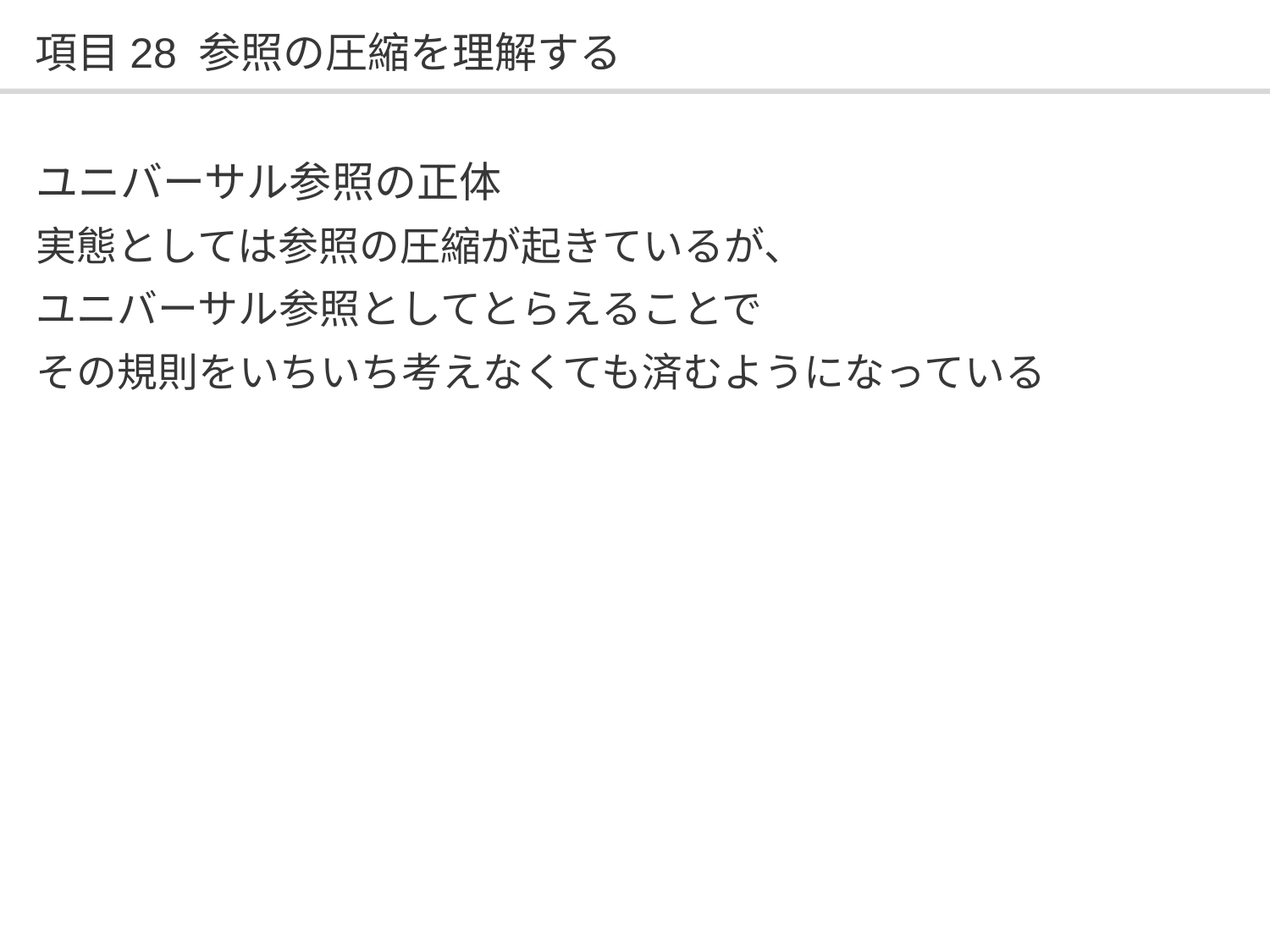

# 項目28 参照の圧縮を理解する
ユニバーサル参照の正体
実態としては参照の圧縮が起きているが、
ユニバーサル参照としてとらえることで
その規則をいちいち考えなくても済むようになっている